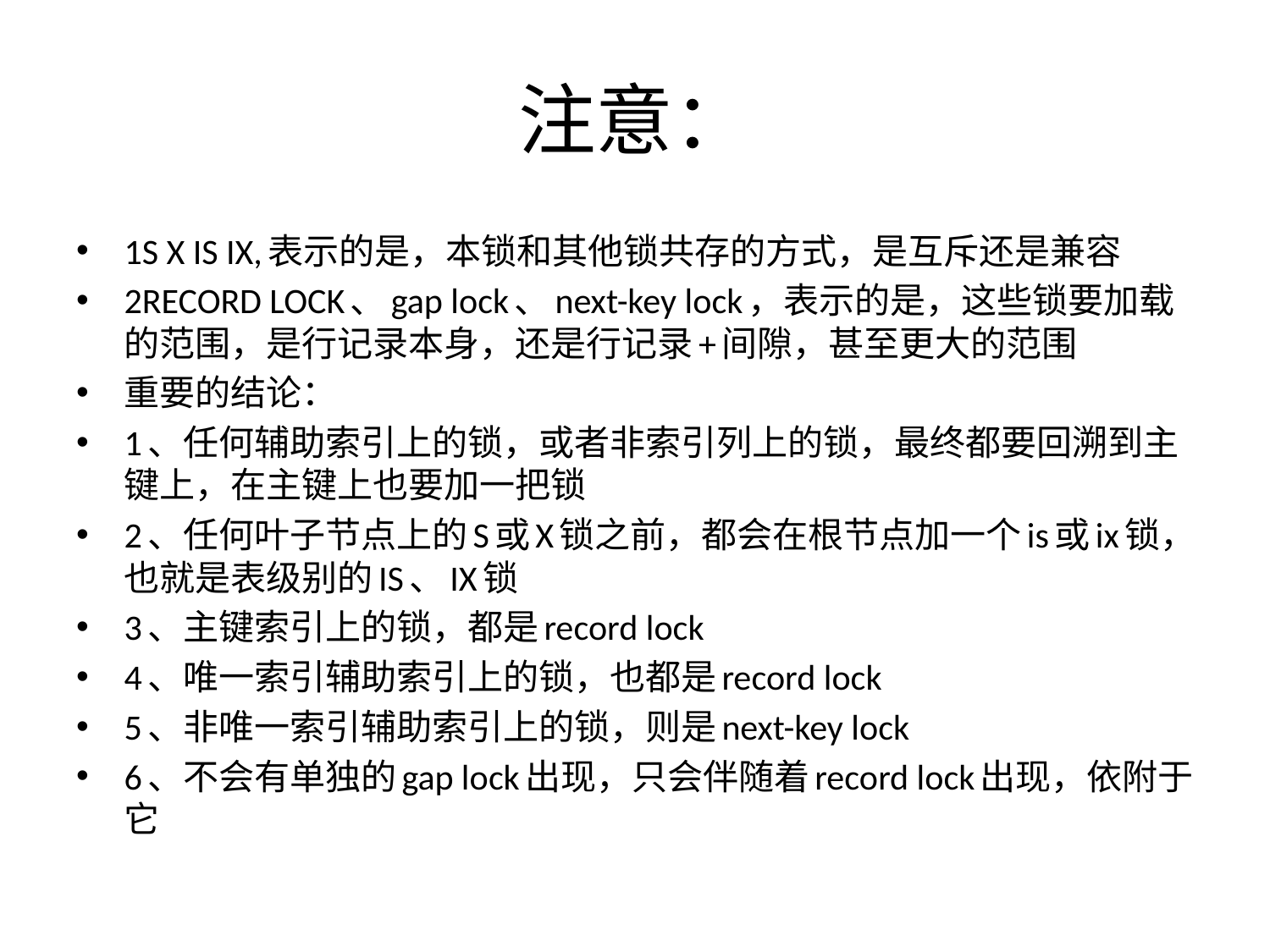

# 注意：
1S X IS IX,表示的是，本锁和其他锁共存的方式，是互斥还是兼容
2RECORD LOCK、gap lock、next-key lock，表示的是，这些锁要加载的范围，是行记录本身，还是行记录+间隙，甚至更大的范围
重要的结论：
1、任何辅助索引上的锁，或者非索引列上的锁，最终都要回溯到主键上，在主键上也要加一把锁
2、任何叶子节点上的S或X锁之前，都会在根节点加一个is或ix锁，也就是表级别的IS、IX锁
3、主键索引上的锁，都是record lock
4、唯一索引辅助索引上的锁，也都是record lock
5、非唯一索引辅助索引上的锁，则是next-key lock
6、不会有单独的gap lock出现，只会伴随着record lock出现，依附于它